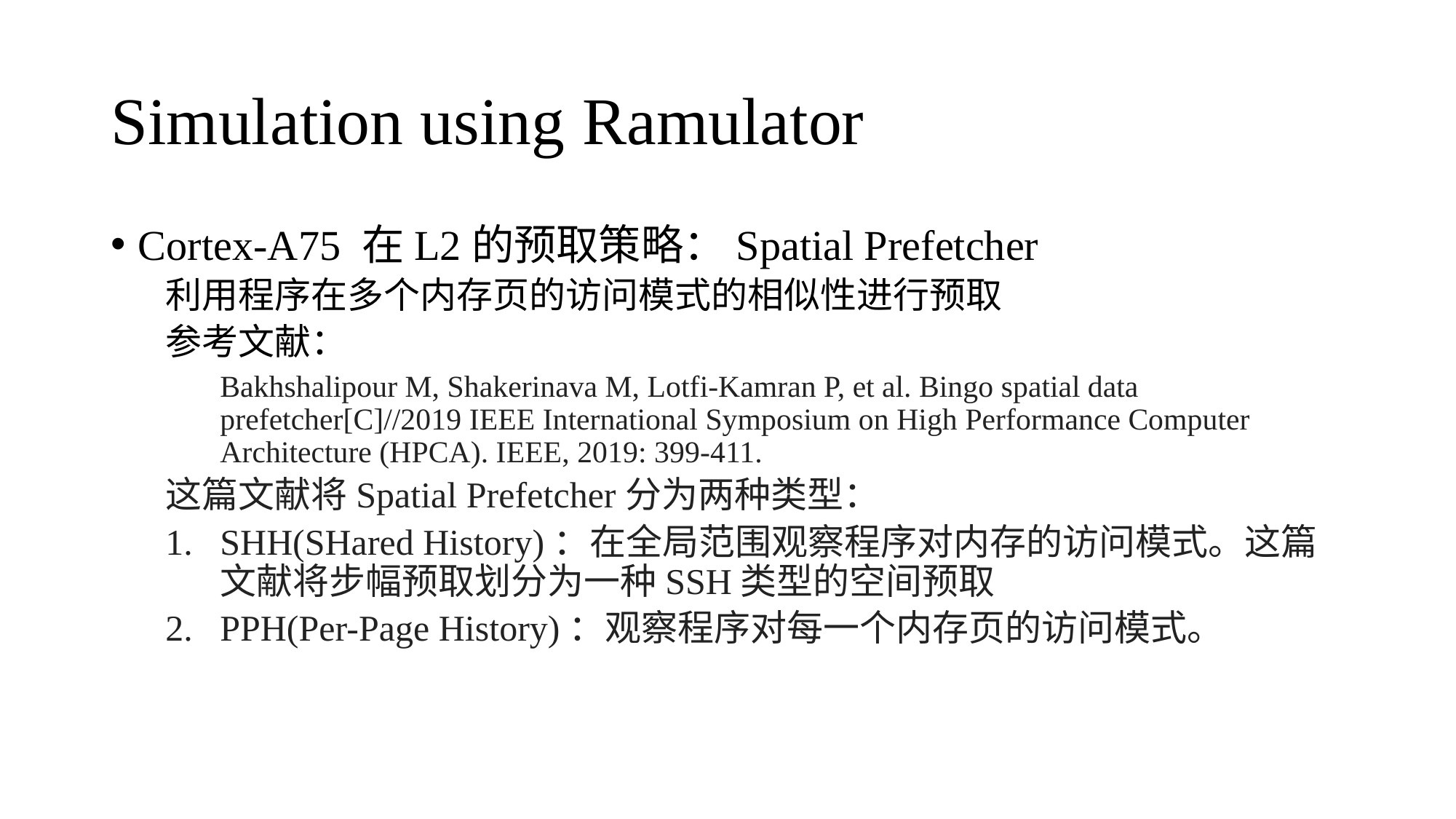

# Simulation using Ramulator
Cortex-A75 在L2的预取策略：Spatial Prefetcher
利用程序在多个内存页的访问模式的相似性进行预取
参考文献：
Bakhshalipour M, Shakerinava M, Lotfi-Kamran P, et al. Bingo spatial data prefetcher[C]//2019 IEEE International Symposium on High Performance Computer Architecture (HPCA). IEEE, 2019: 399-411.
这篇文献将Spatial Prefetcher分为两种类型：
SHH(SHared History)：在全局范围观察程序对内存的访问模式。这篇文献将步幅预取划分为一种SSH类型的空间预取
PPH(Per-Page History)：观察程序对每一个内存页的访问模式。